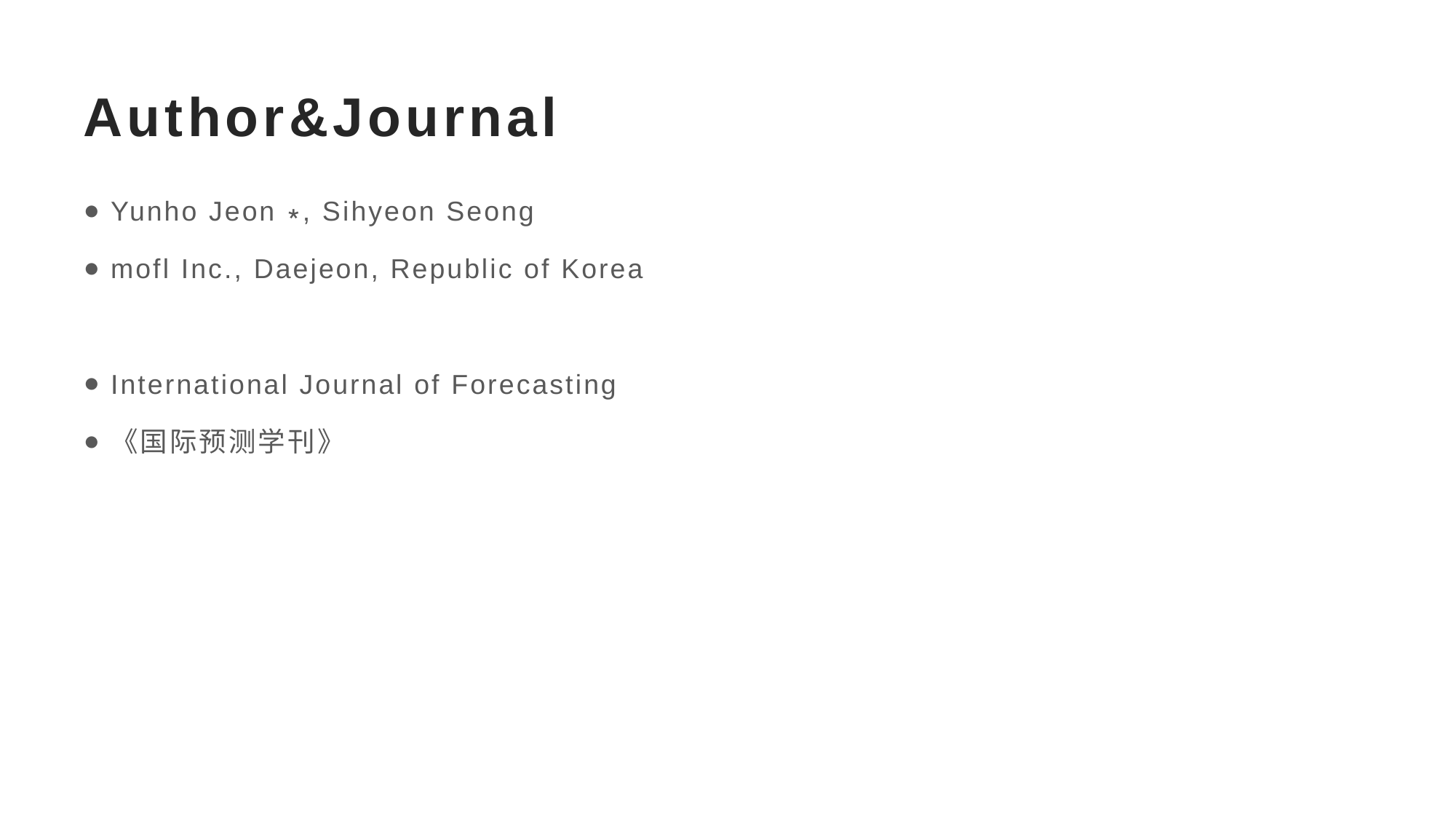

# Author&Journal
Yunho Jeon ∗, Sihyeon Seong
mofl Inc., Daejeon, Republic of Korea

International Journal of Forecasting
《国际预测学刊》